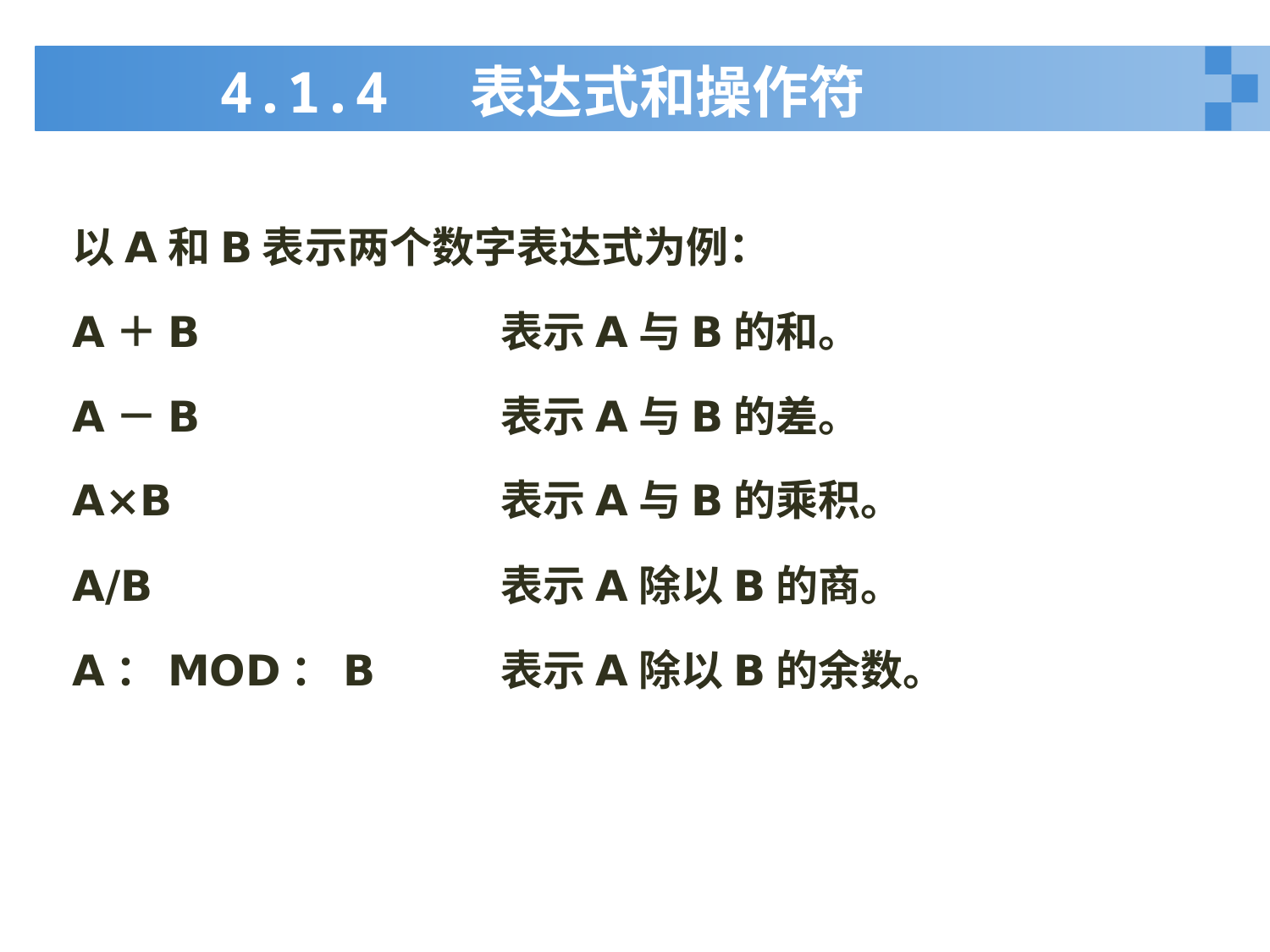

# 4.1.4  表达式和操作符
以A和B表示两个数字表达式为例：
A＋B			表示A与B的和。
A－B			表示A与B的差。
A×B			表示A与B的乘积。
A/B			表示A除以B的商。
A：MOD：B	表示A除以B的余数。